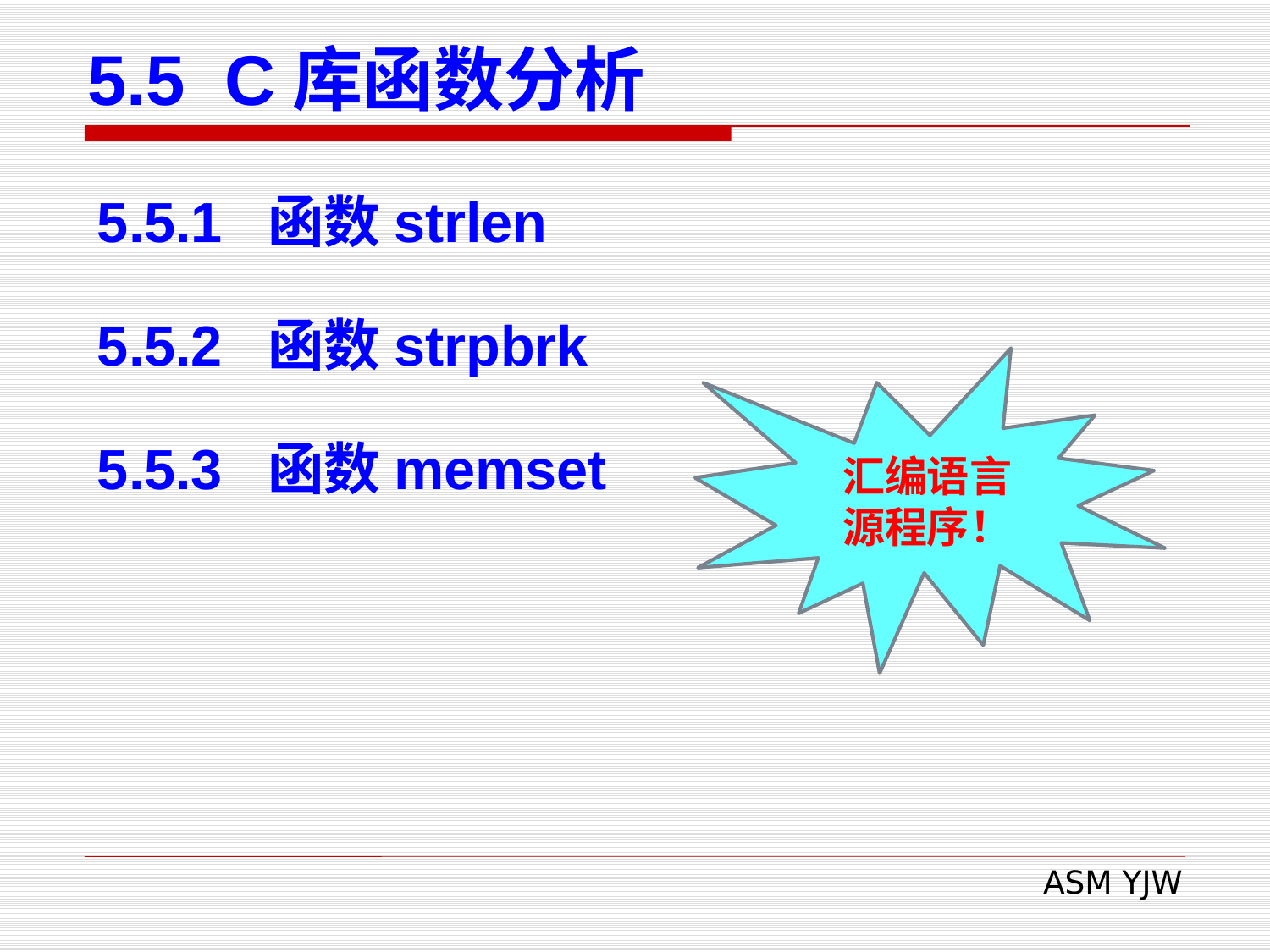

# 5.5  C库函数分析
5.5.1  函数strlen
5.5.2  函数strpbrk
5.5.3  函数memset

汇编语言
源程序！